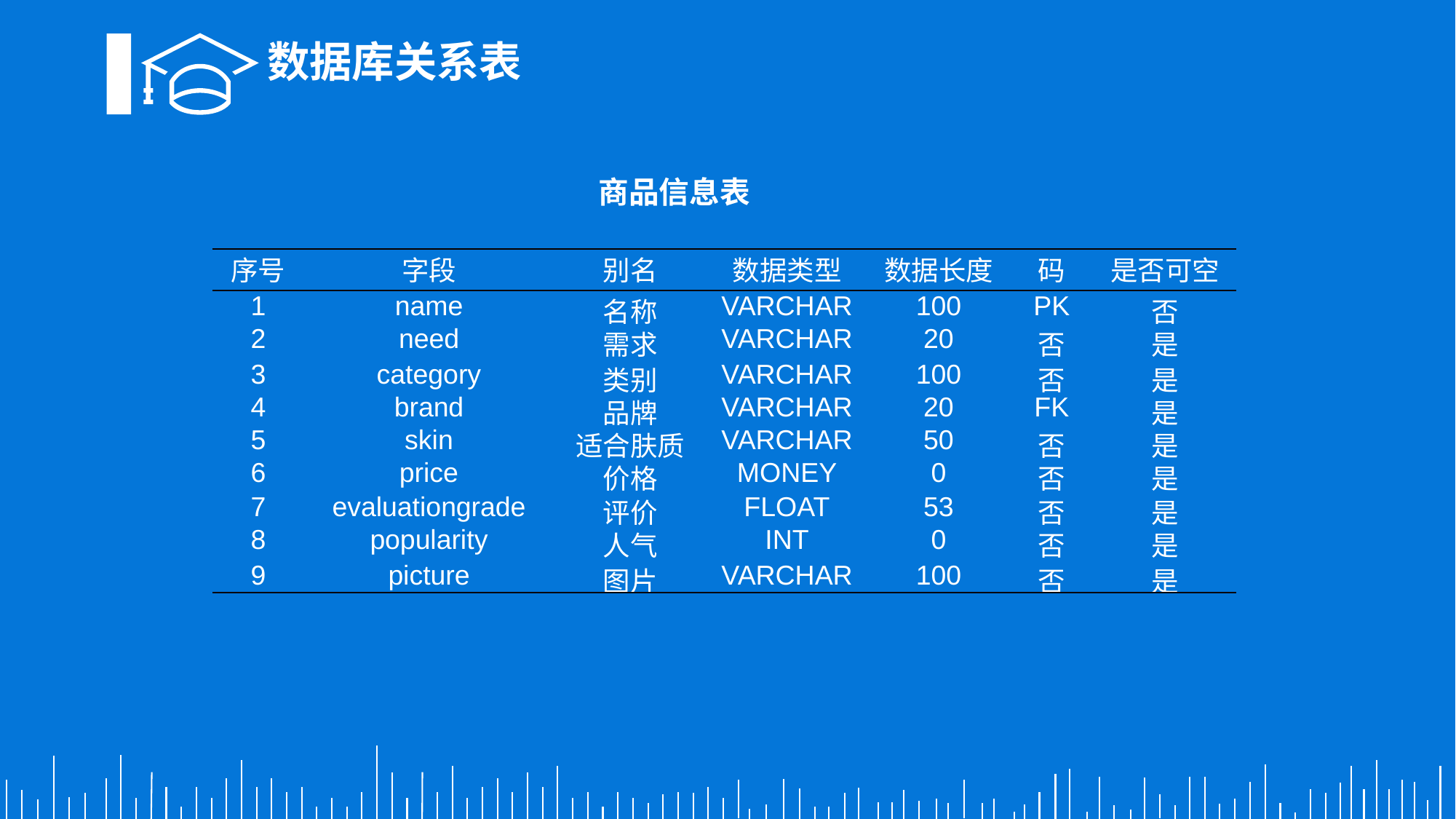

数据库关系表

商品信息表
| 序号 | 字段 | 别名 | 数据类型 | 数据长度 | 码 | 是否可空 |
| --- | --- | --- | --- | --- | --- | --- |
| 1 | name | 名称 | VARCHAR | 100 | PK | 否 |
| 2 | need | 需求 | VARCHAR | 20 | 否 | 是 |
| 3 | category | 类别 | VARCHAR | 100 | 否 | 是 |
| 4 | brand | 品牌 | VARCHAR | 20 | FK | 是 |
| 5 | skin | 适合肤质 | VARCHAR | 50 | 否 | 是 |
| 6 | price | 价格 | MONEY | 0 | 否 | 是 |
| 7 | evaluationgrade | 评价 | FLOAT | 53 | 否 | 是 |
| 8 | popularity | 人气 | INT | 0 | 否 | 是 |
| 9 | picture | 图片 | VARCHAR | 100 | 否 | 是 |